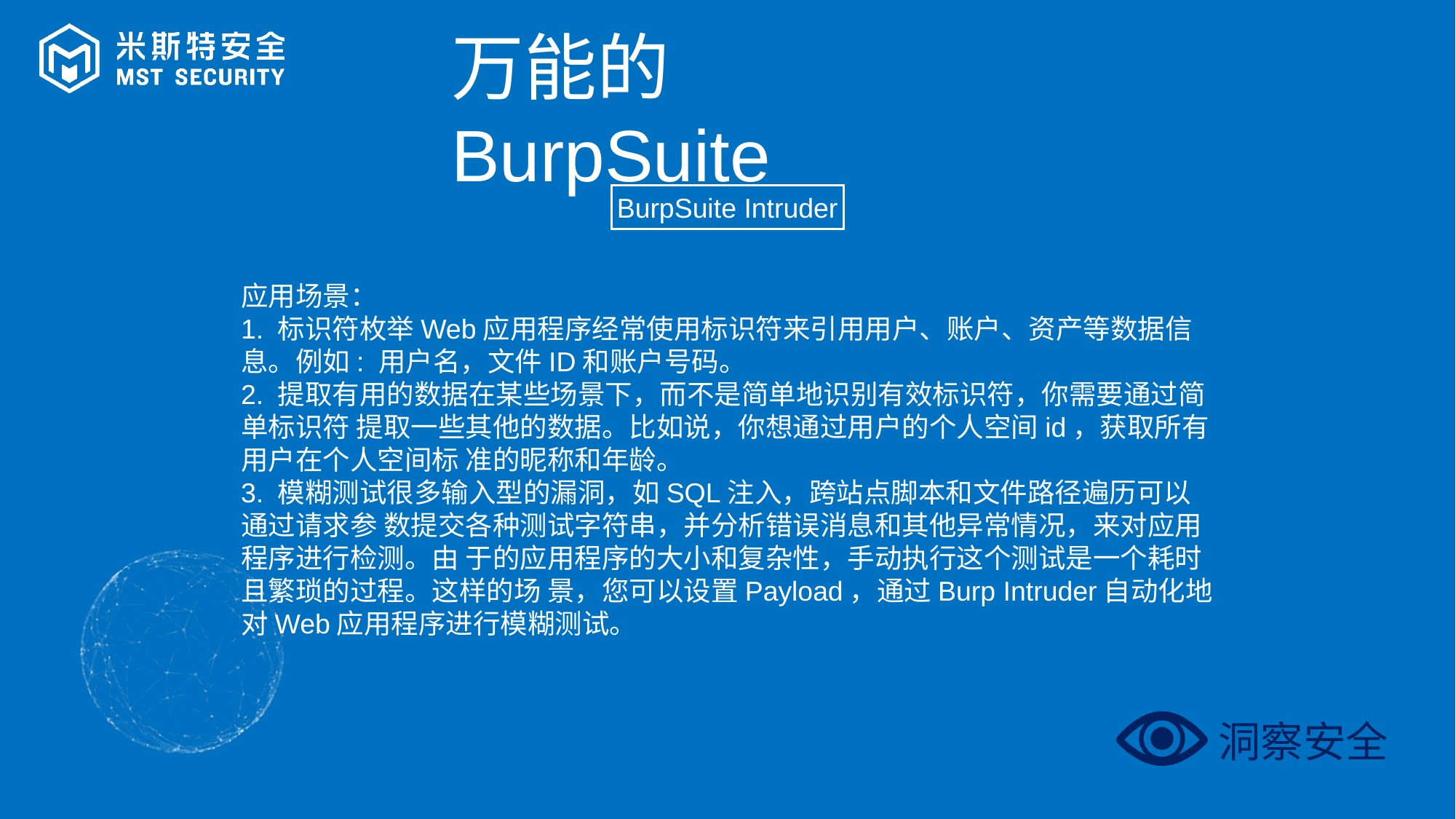

万能的BurpSuite
BurpSuite Intruder
应用场景：
1. 标识符枚举Web应用程序经常使用标识符来引用用户、账户、资产等数据信息。例如: 用户名，文件ID和账户号码。
2. 提取有用的数据在某些场景下，而不是简单地识别有效标识符，你需要通过简单标识符 提取一些其他的数据。比如说，你想通过用户的个人空间id，获取所有用户在个人空间标 准的昵称和年龄。
3. 模糊测试很多输入型的漏洞，如SQL注入，跨站点脚本和文件路径遍历可以通过请求参 数提交各种测试字符串，并分析错误消息和其他异常情况，来对应用程序进行检测。由 于的应用程序的大小和复杂性，手动执行这个测试是一个耗时且繁琐的过程。这样的场 景，您可以设置Payload，通过Burp Intruder自动化地对Web应用程序进行模糊测试。